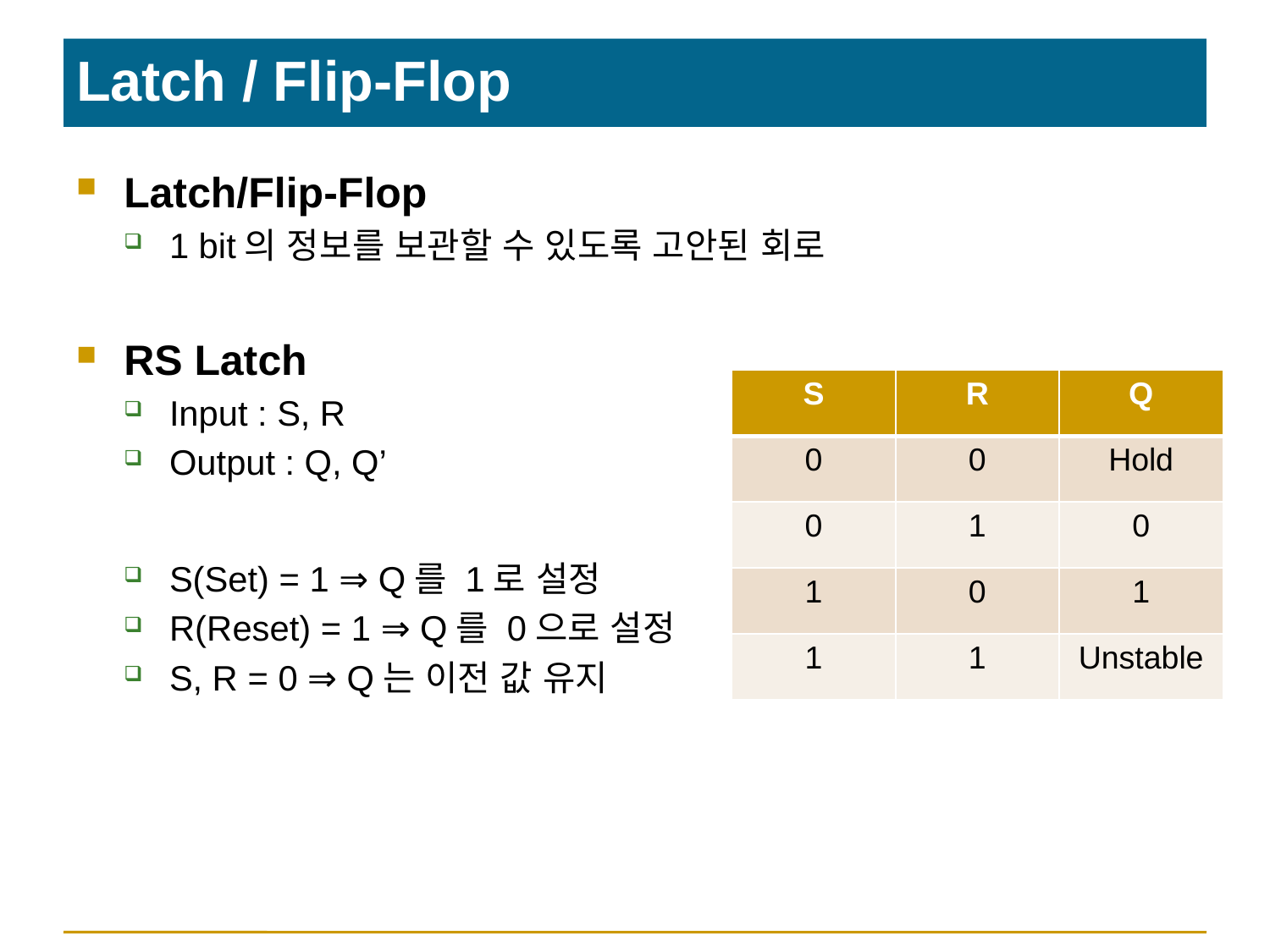

# Latch / Flip-Flop
Latch/Flip-Flop
1 bit의 정보를 보관할 수 있도록 고안된 회로

RS Latch
Input : S, R
Output : Q, Q’

S(Set) = 1 ⇒ Q를 1로 설정
R(Reset) = 1 ⇒ Q를 0으로 설정
S, R = 0 ⇒ Q는 이전 값 유지
| S | R | Q |
| --- | --- | --- |
| 0 | 0 | Hold |
| 0 | 1 | 0 |
| 1 | 0 | 1 |
| 1 | 1 | Unstable |